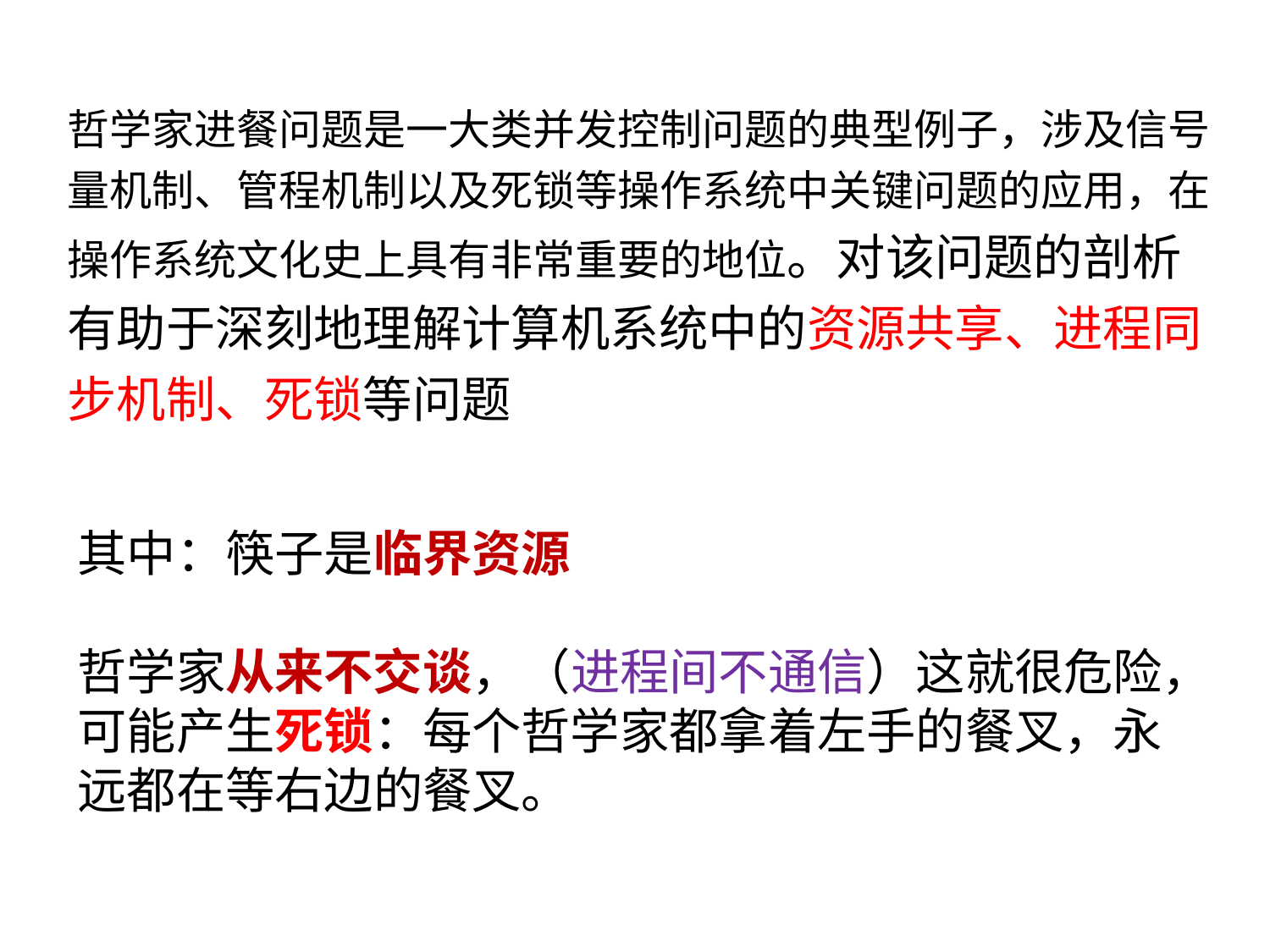

哲学家进餐问题是一大类并发控制问题的典型例子，涉及信号量机制、管程机制以及死锁等操作系统中关键问题的应用，在操作系统文化史上具有非常重要的地位。对该问题的剖析有助于深刻地理解计算机系统中的资源共享、进程同步机制、死锁等问题
其中：筷子是临界资源

哲学家从来不交谈，（进程间不通信）这就很危险，可能产生死锁：每个哲学家都拿着左手的餐叉，永远都在等右边的餐叉。